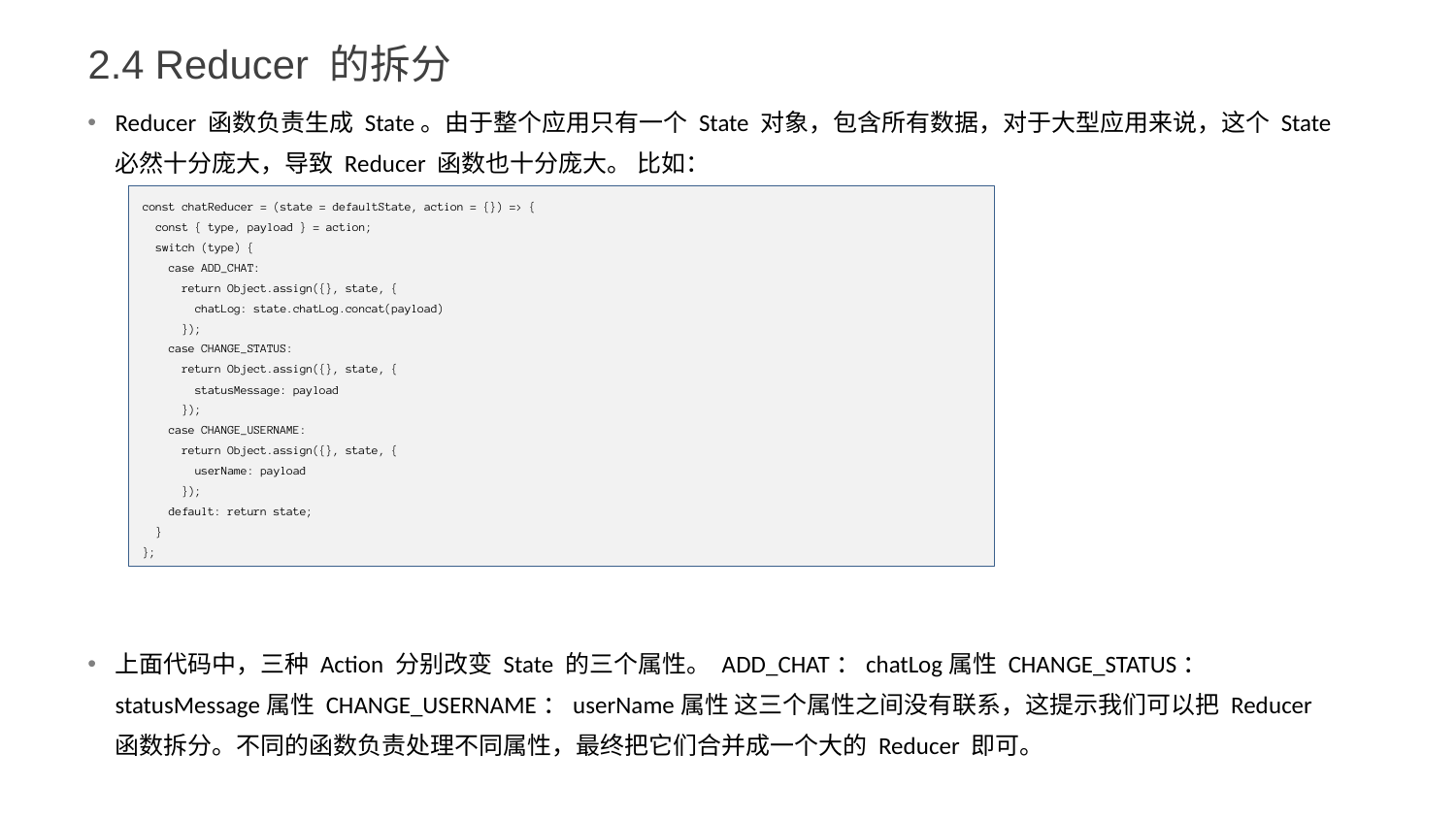

2.4 Reducer 的拆分
Reducer 函数负责生成 State。由于整个应用只有一个 State 对象，包含所有数据，对于大型应用来说，这个 State 必然十分庞大，导致 Reducer 函数也十分庞大。 比如：

上面代码中，三种 Action 分别改变 State 的三个属性。 ADD_CHAT：chatLog属性 CHANGE_STATUS：statusMessage属性 CHANGE_USERNAME：userName属性 这三个属性之间没有联系，这提示我们可以把 Reducer 函数拆分。不同的函数负责处理不同属性，最终把它们合并成一个大的 Reducer 即可。
const chatReducer = (state = defaultState, action = {}) => {
  const { type, payload } = action;
  switch (type) {
    case ADD_CHAT:
      return Object.assign({}, state, {
        chatLog: state.chatLog.concat(payload)
      });
    case CHANGE_STATUS:
      return Object.assign({}, state, {
        statusMessage: payload
      });
    case CHANGE_USERNAME:
      return Object.assign({}, state, {
        userName: payload
      });
    default: return state;
  }
};